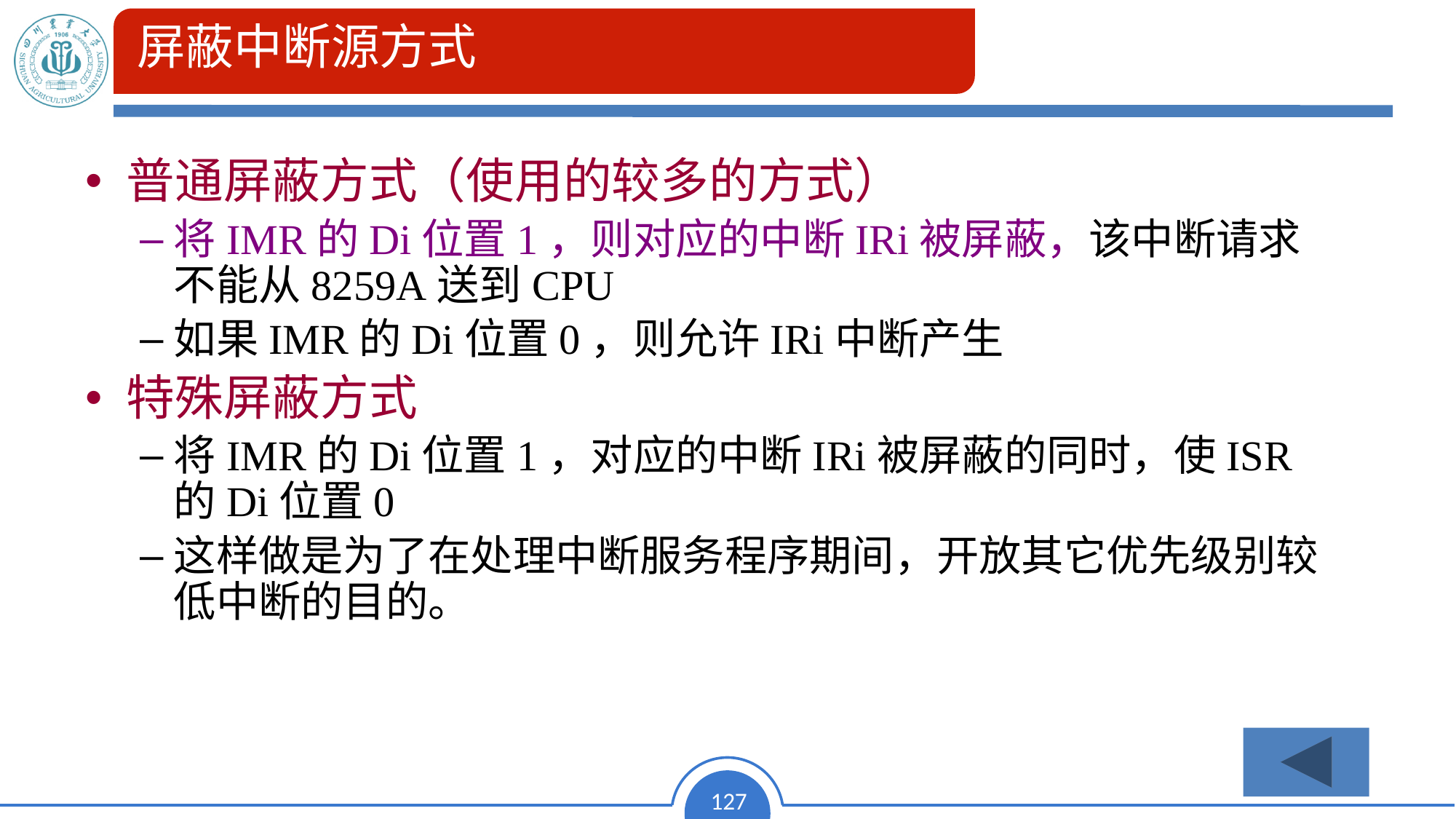

# 屏蔽中断源方式
普通屏蔽方式（使用的较多的方式）
将IMR的Di位置1，则对应的中断IRi被屏蔽，该中断请求不能从8259A送到CPU
如果IMR的Di位置0，则允许IRi中断产生
特殊屏蔽方式
将IMR的Di位置1，对应的中断IRi被屏蔽的同时，使ISR的Di位置0
这样做是为了在处理中断服务程序期间，开放其它优先级别较低中断的目的。